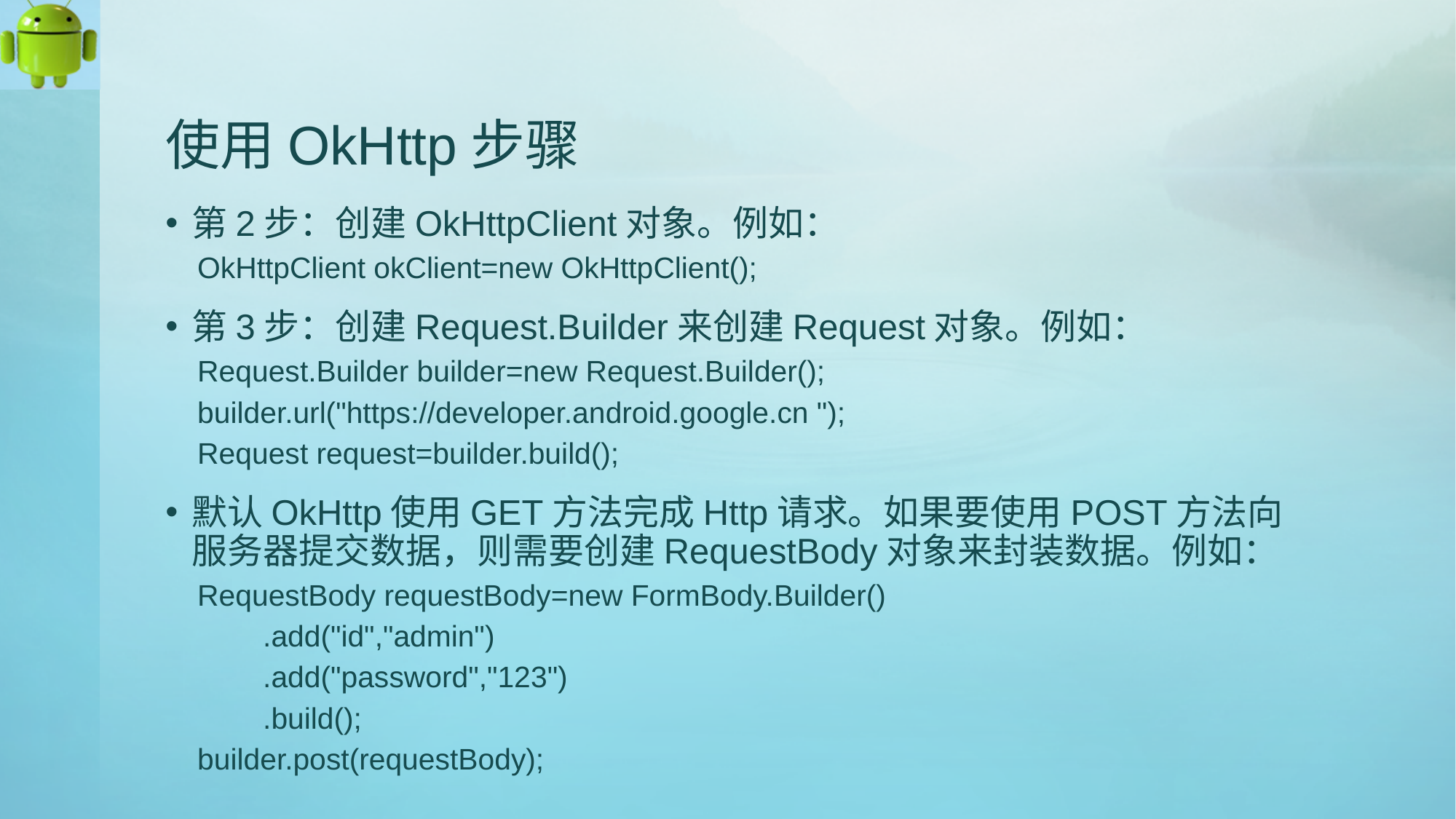

# 使用OkHttp步骤
第2步：创建OkHttpClient对象。例如：
OkHttpClient okClient=new OkHttpClient();
第3步：创建Request.Builder来创建Request对象。例如：
Request.Builder builder=new Request.Builder();
builder.url("https://developer.android.google.cn ");
Request request=builder.build();
默认OkHttp使用GET方法完成Http请求。如果要使用POST方法向服务器提交数据，则需要创建RequestBody对象来封装数据。例如：
RequestBody requestBody=new FormBody.Builder()
        .add("id","admin")
        .add("password","123")
        .build();
builder.post(requestBody);